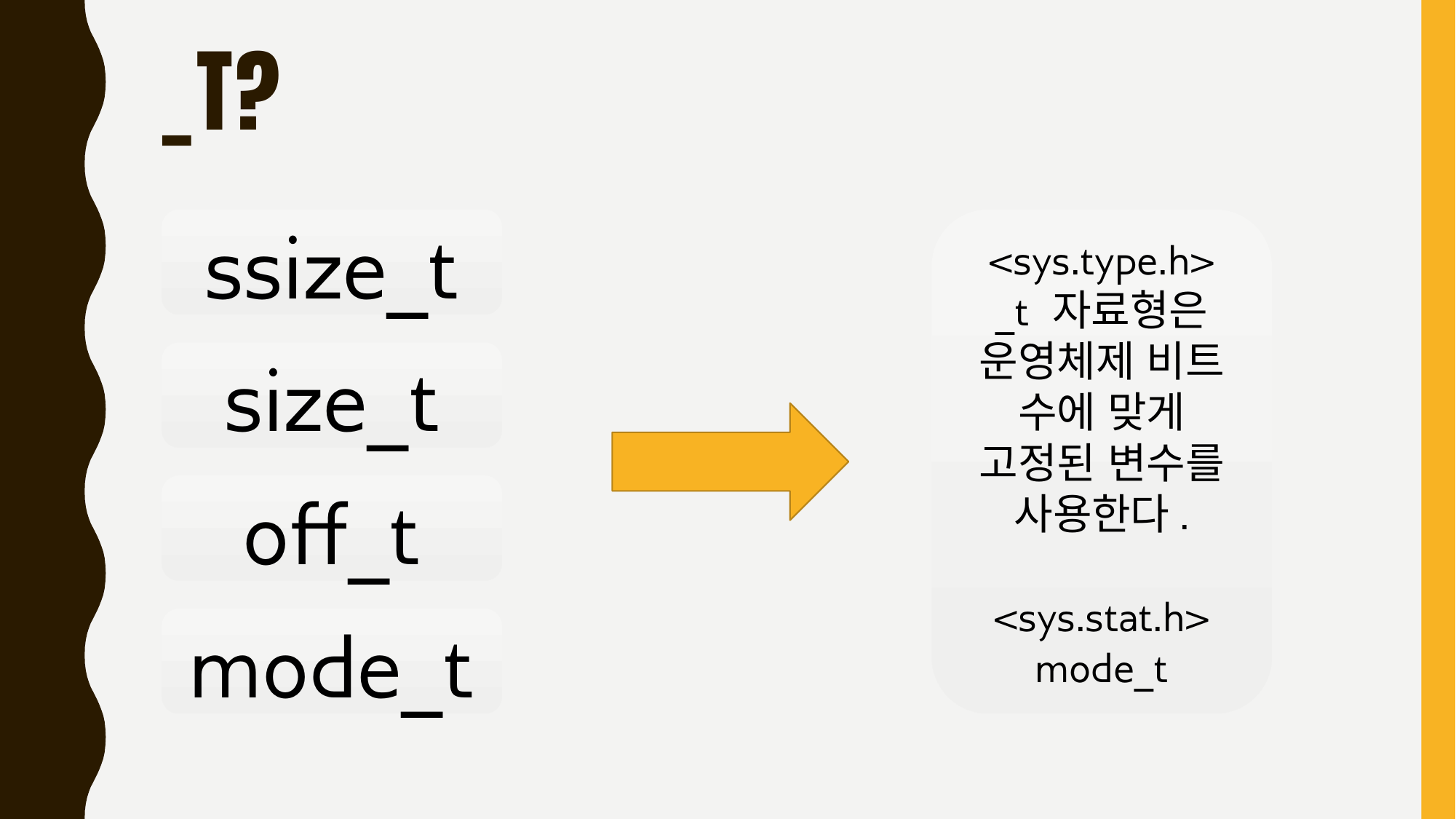

# _t?
ssize_t
<sys.type.h>
_t 자료형은 운영체제 비트 수에 맞게 고정된 변수를 사용한다.

<sys.stat.h>
mode_t
size_t

off_t
mode_t